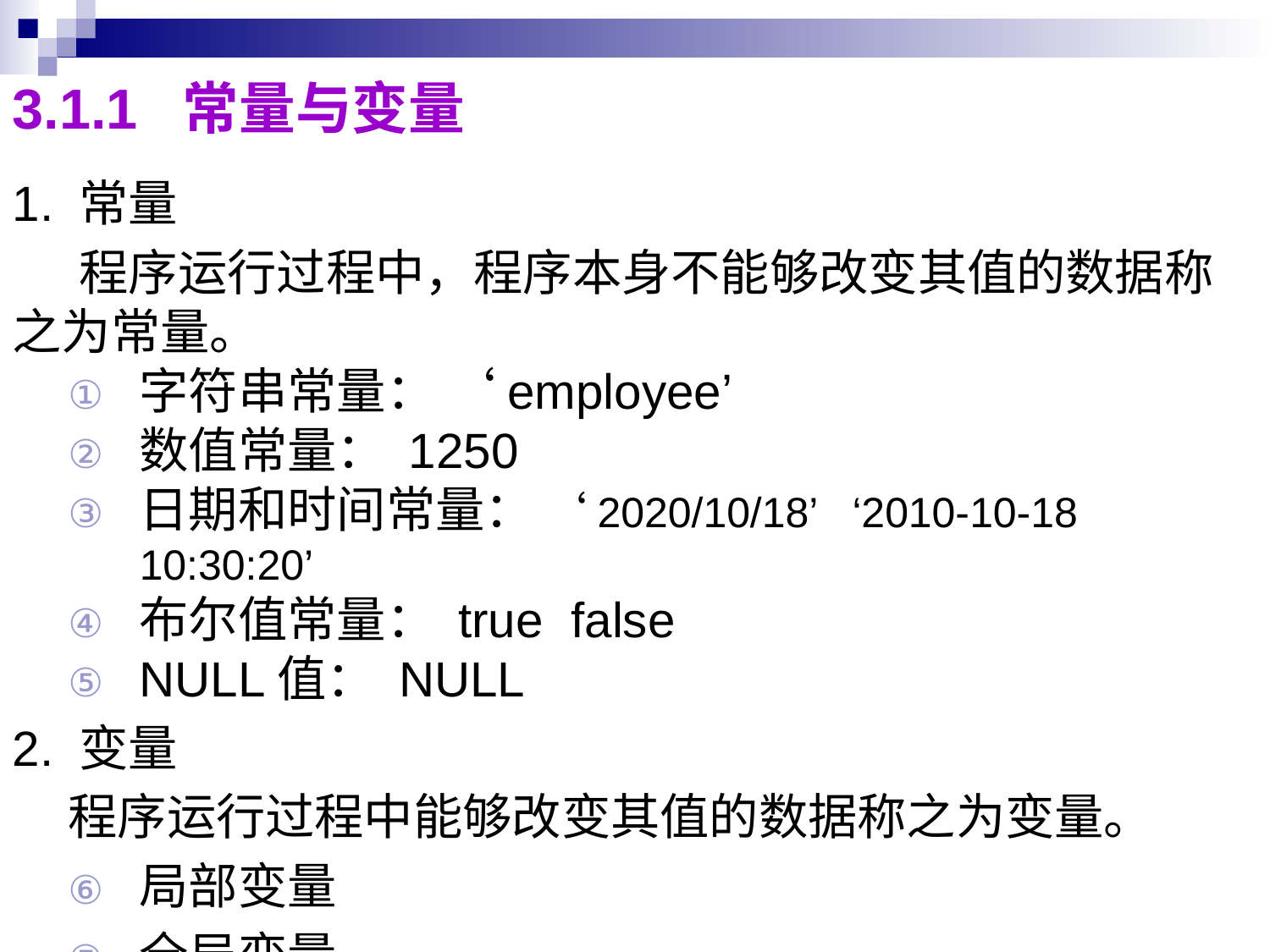

3.1.1  常量与变量
1. 常量
     程序运行过程中，程序本身不能够改变其值的数据称之为常量。
字符串常量： ‘employee’
数值常量： 1250
日期和时间常量： ‘2020/10/18’   ‘2010-10-18 10:30:20’
布尔值常量： true  false
NULL值： NULL
2. 变量
    程序运行过程中能够改变其值的数据称之为变量。
局部变量
全局变量